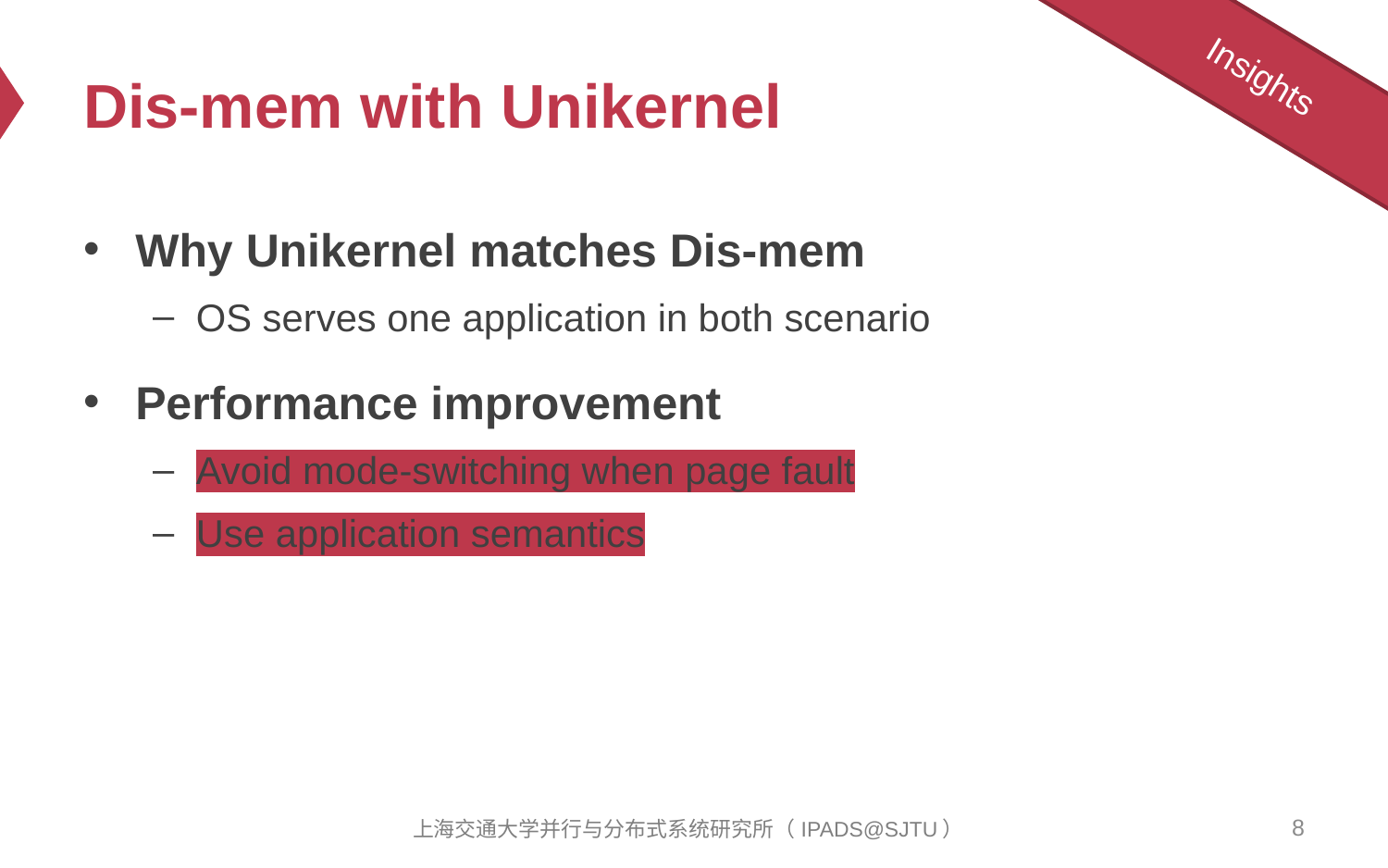

Insights
# Dis-mem with Unikernel
Why Unikernel matches Dis-mem
OS serves one application in both scenario
Performance improvement
Avoid mode-switching when page fault
Use application semantics
8
上海交通大学并行与分布式系统研究所（IPADS@SJTU）